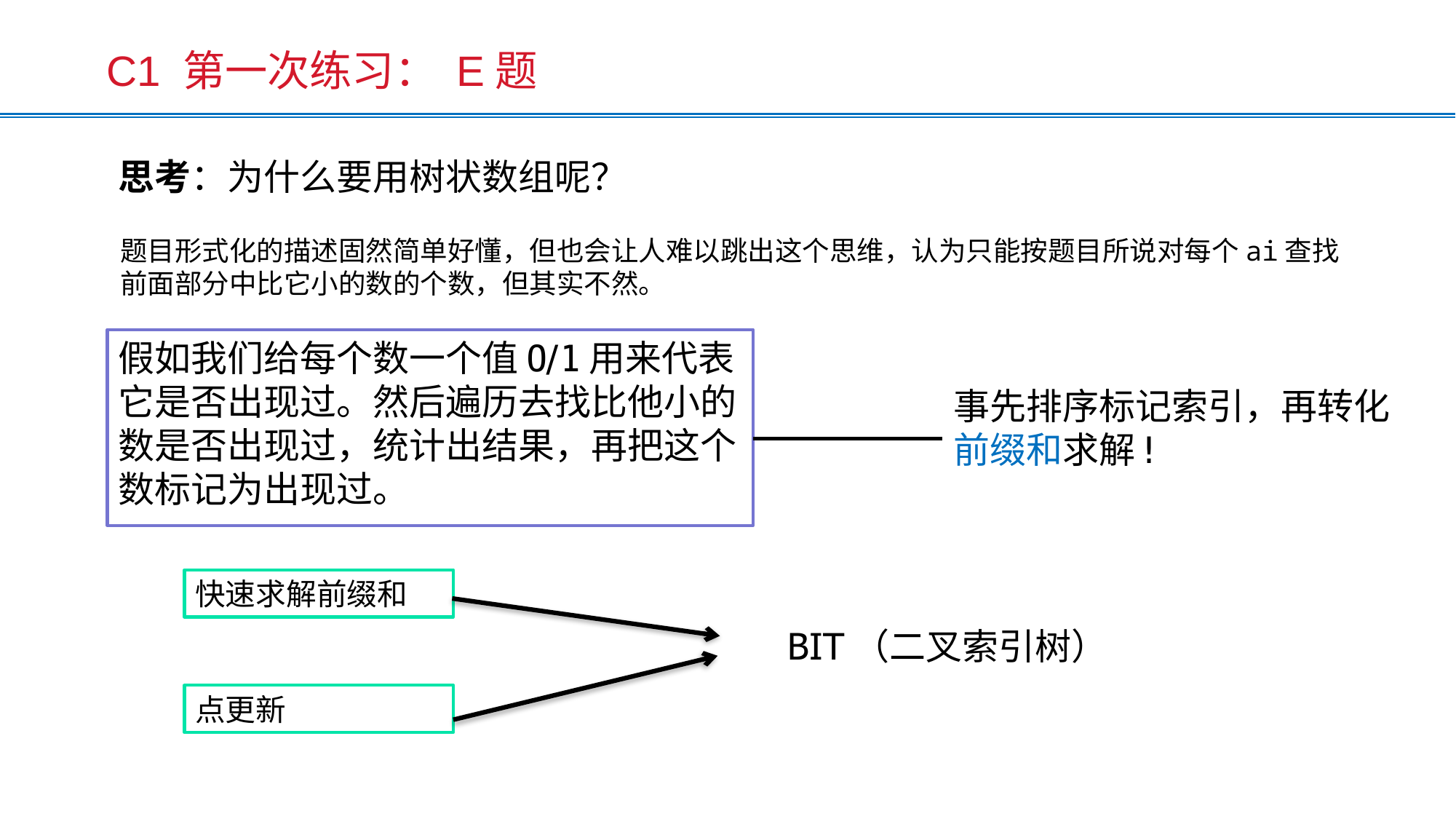

C1 第一次练习： E题
思考：为什么要用树状数组呢？
题目形式化的描述固然简单好懂，但也会让人难以跳出这个思维，认为只能按题目所说对每个ai查找前面部分中比它小的数的个数，但其实不然。
假如我们给每个数一个值0/1用来代表它是否出现过。然后遍历去找比他小的数是否出现过，统计出结果，再把这个数标记为出现过。
事先排序标记索引，再转化前缀和求解!
快速求解前缀和
BIT（二叉索引树）
点更新